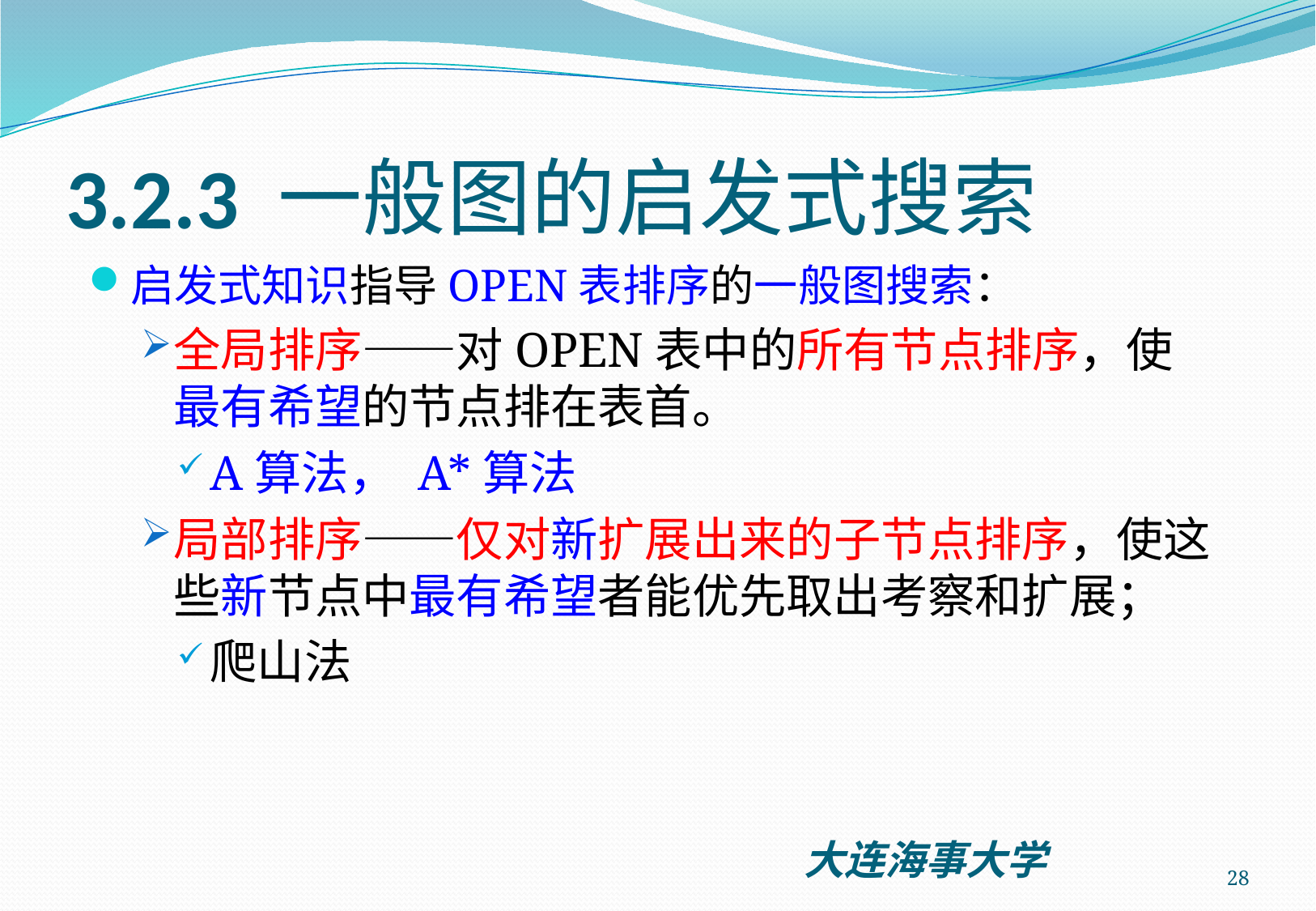

# 3.2.3 一般图的启发式搜索
启发式知识指导OPEN表排序的一般图搜索：
全局排序——对OPEN表中的所有节点排序，使最有希望的节点排在表首。
A算法， A*算法
局部排序——仅对新扩展出来的子节点排序，使这些新节点中最有希望者能优先取出考察和扩展；
爬山法
28